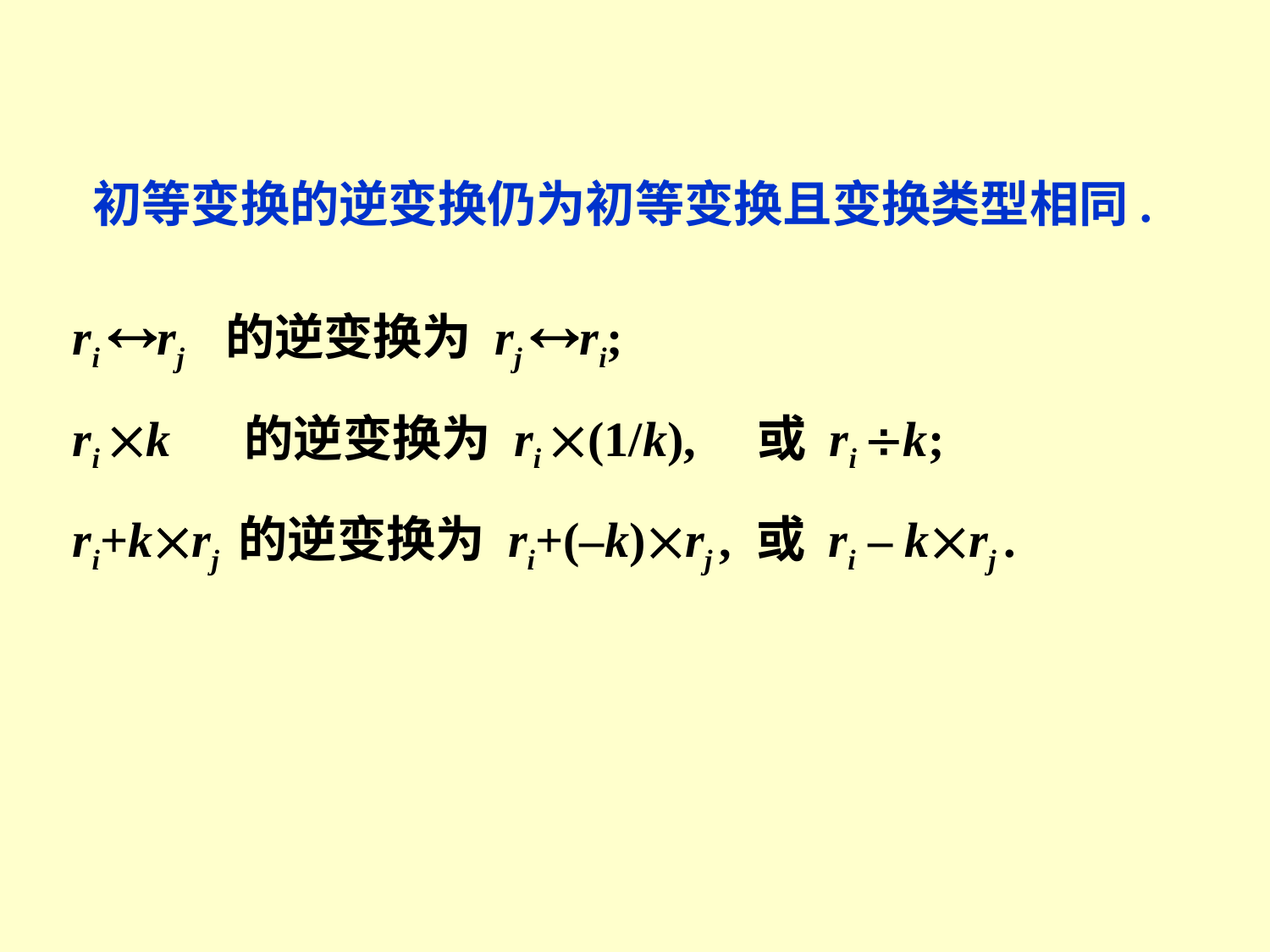

初等变换的逆变换仍为初等变换且变换类型相同.
ri ↔rj    的逆变换为 rj ↔ri;
ri ×k     的逆变换为 ri ×(1/k),    或 ri ÷k;
ri+k×rj 的逆变换为 ri+(–k)×rj , 或 ri – k×rj .